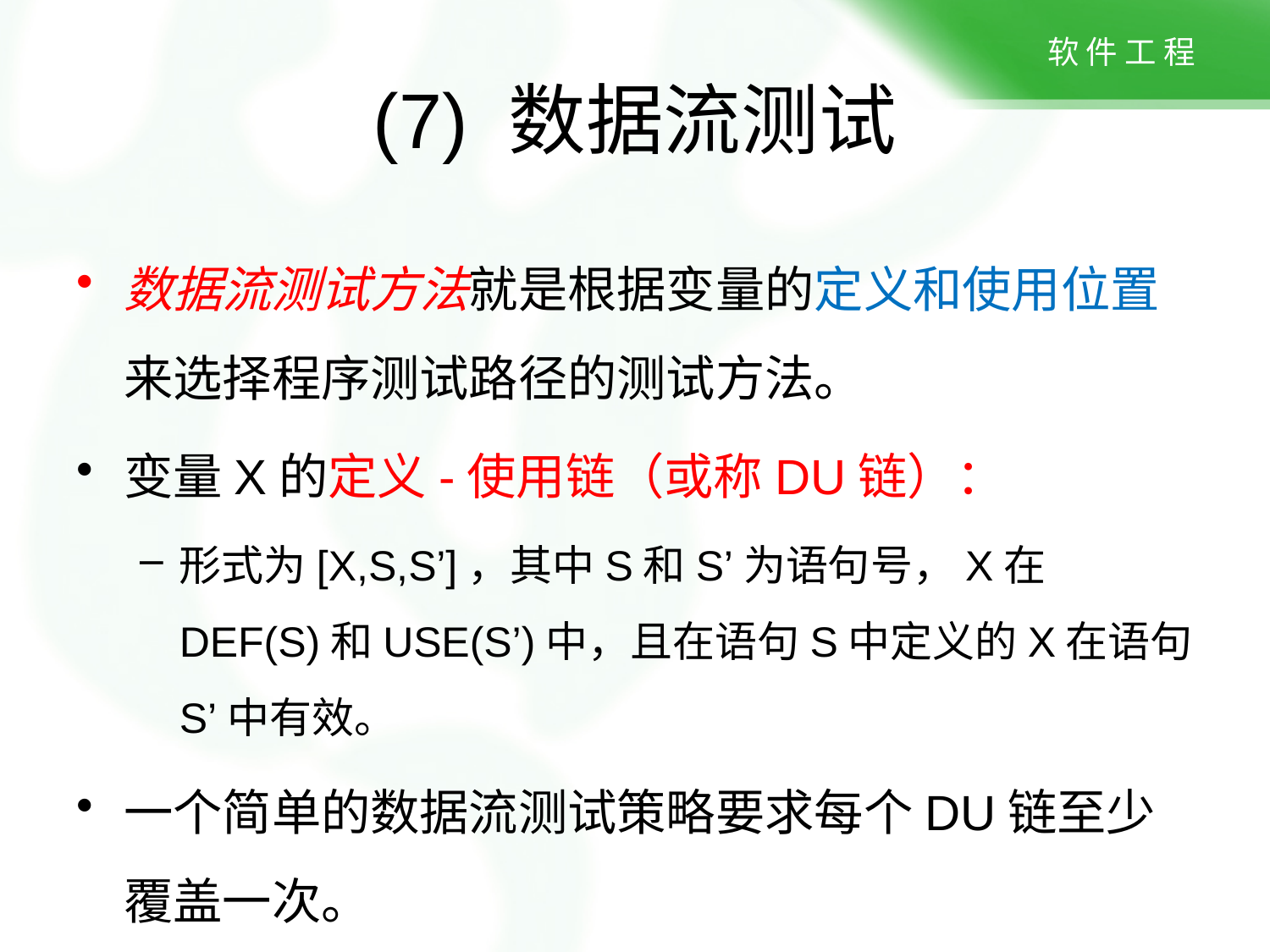

(7) 数据流测试
数据流测试方法就是根据变量的定义和使用位置来选择程序测试路径的测试方法。
变量X的定义-使用链（或称DU链）：
形式为[X,S,S’]，其中S和S’为语句号，X在DEF(S)和USE(S’)中，且在语句S中定义的X在语句S’中有效。
一个简单的数据流测试策略要求每个DU链至少覆盖一次。